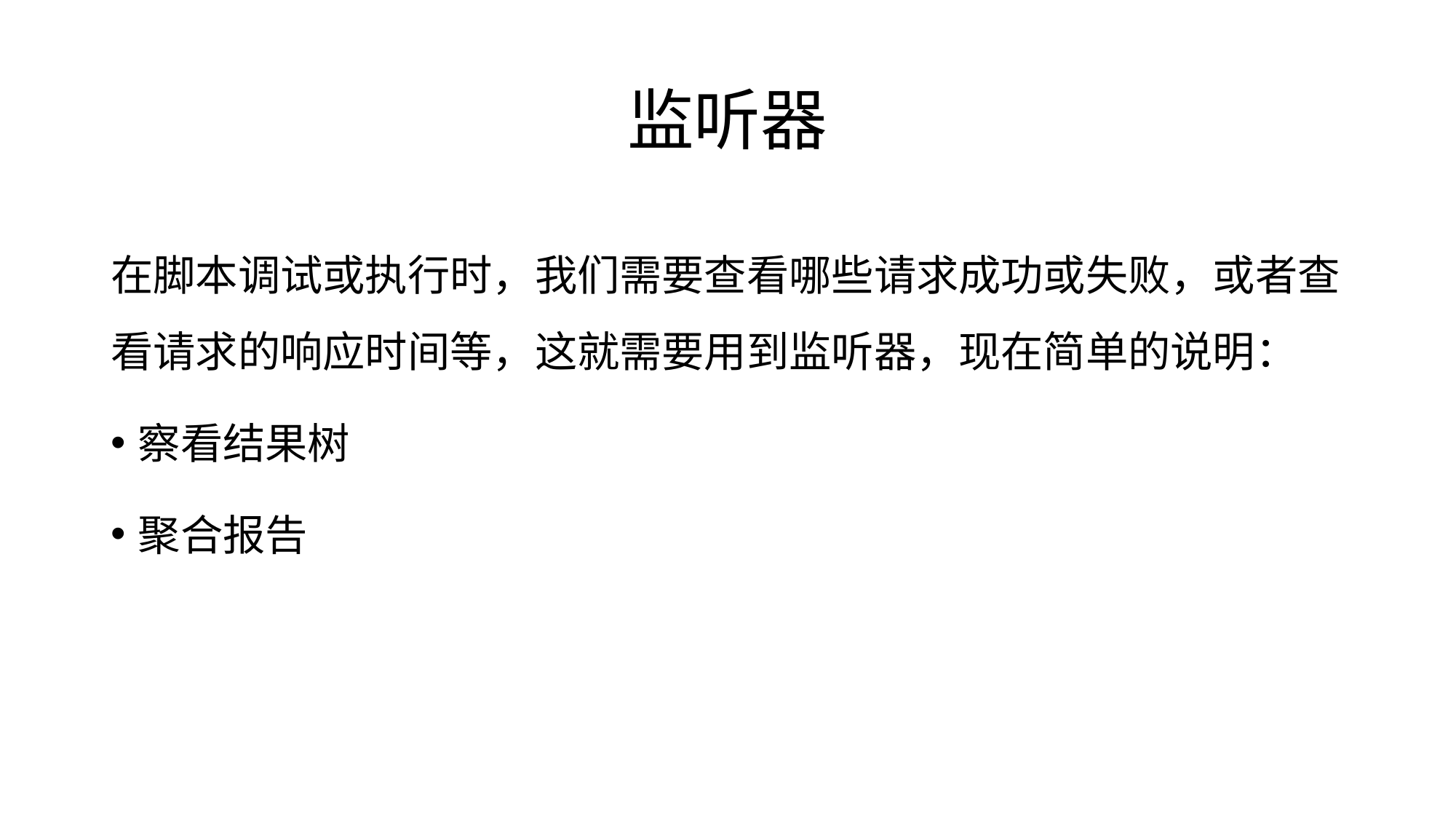

# 监听器
在脚本调试或执行时，我们需要查看哪些请求成功或失败，或者查看请求的响应时间等，这就需要用到监听器，现在简单的说明：
察看结果树
聚合报告